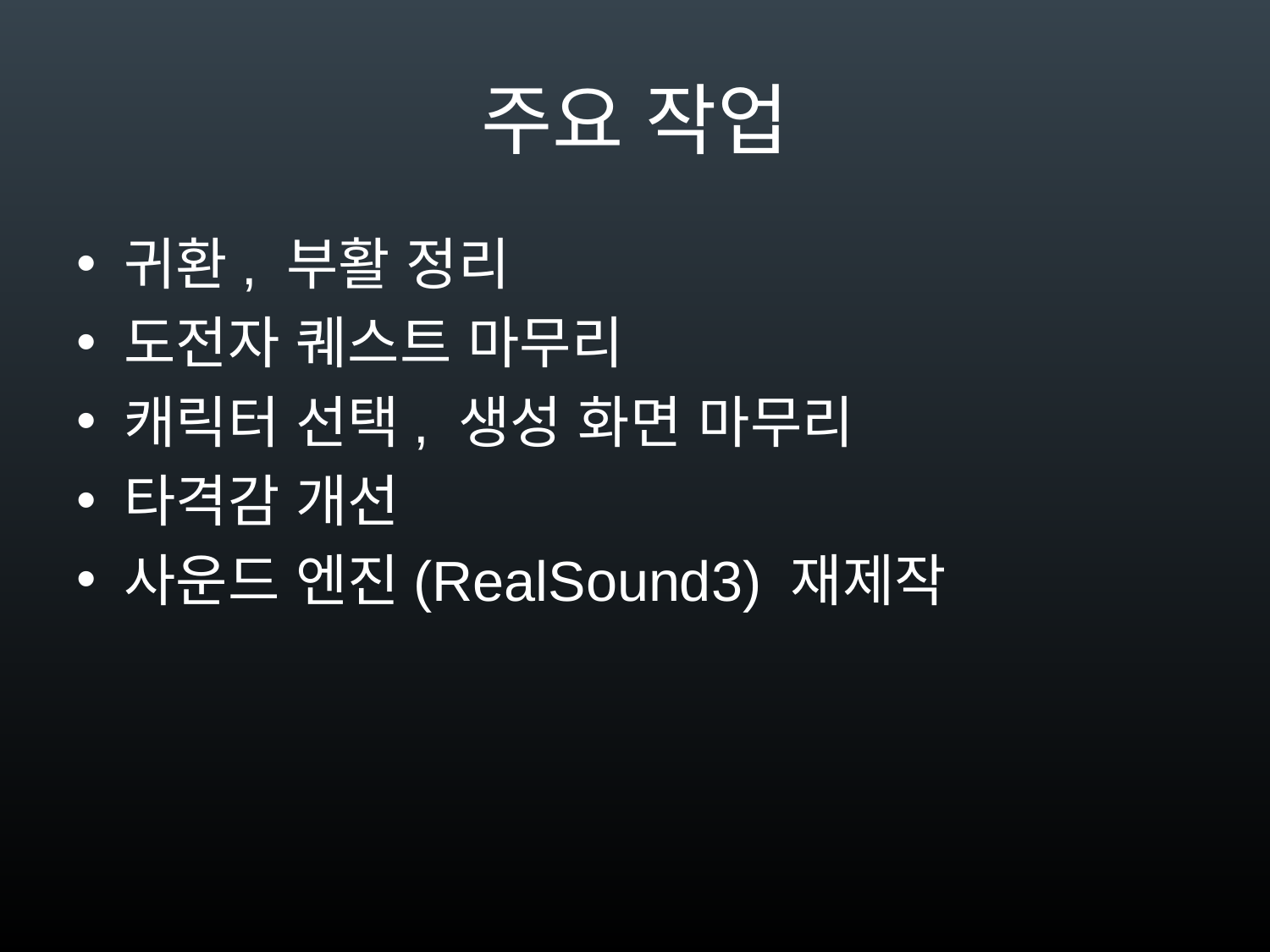

# 주요 작업
귀환, 부활 정리
도전자 퀘스트 마무리
캐릭터 선택, 생성 화면 마무리
타격감 개선
사운드 엔진(RealSound3) 재제작